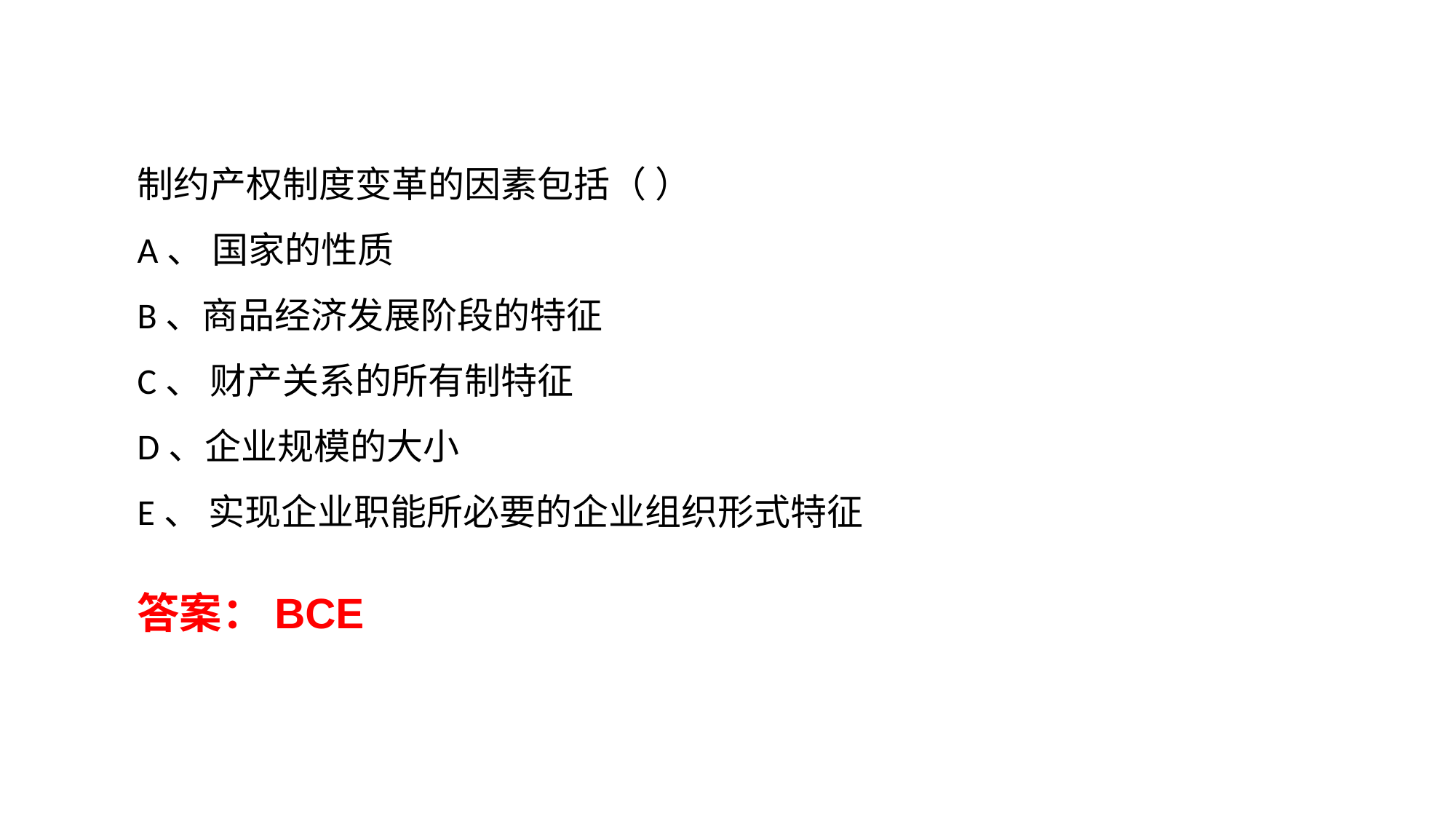

制约产权制度变革的因素包括（ ）
A、 国家的性质
B、商品经济发展阶段的特征
C、 财产关系的所有制特征
D、企业规模的大小
E、 实现企业职能所必要的企业组织形式特征
答案：BCE